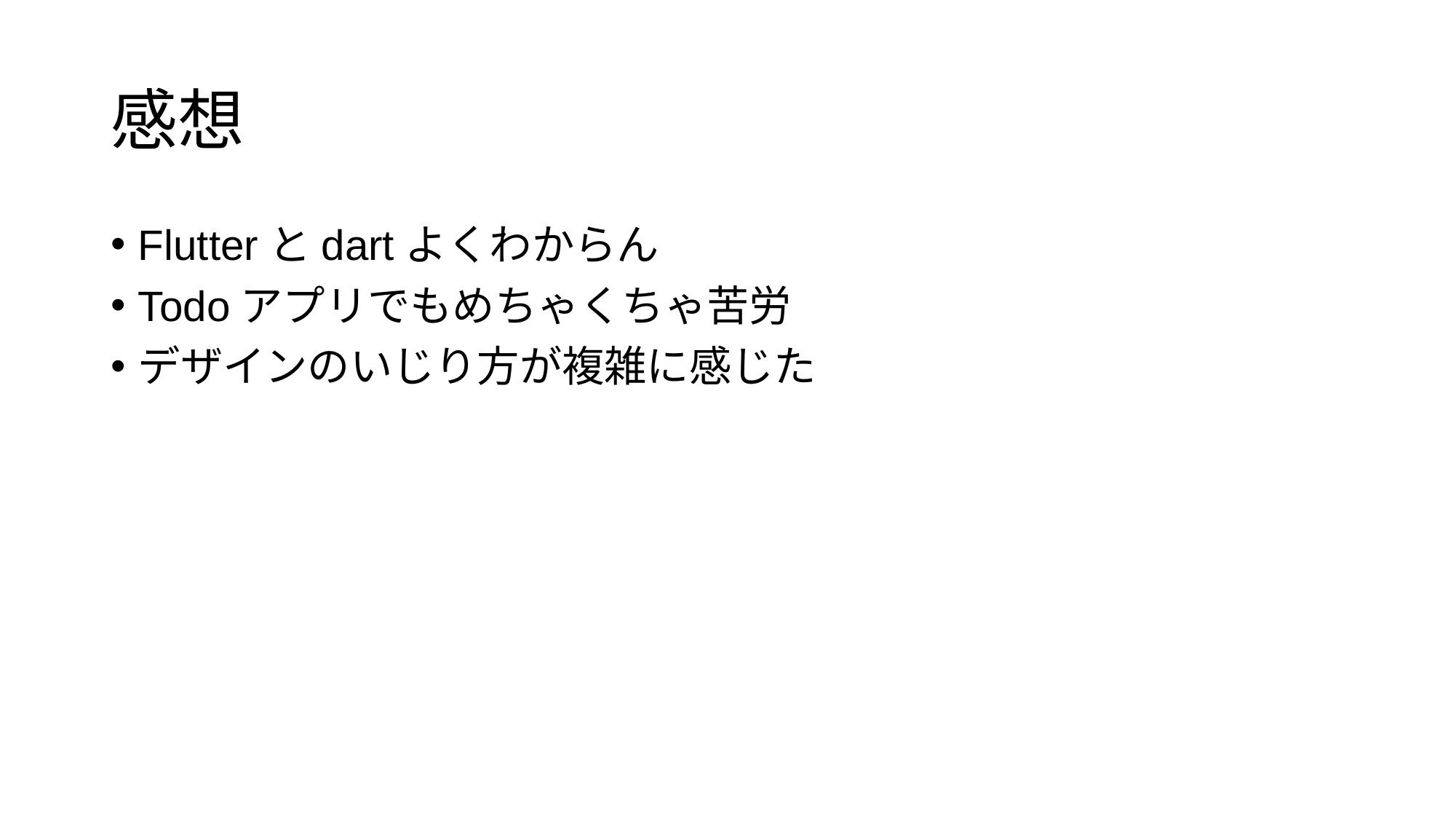

# 感想
Flutterとdartよくわからん
Todoアプリでもめちゃくちゃ苦労
デザインのいじり方が複雑に感じた